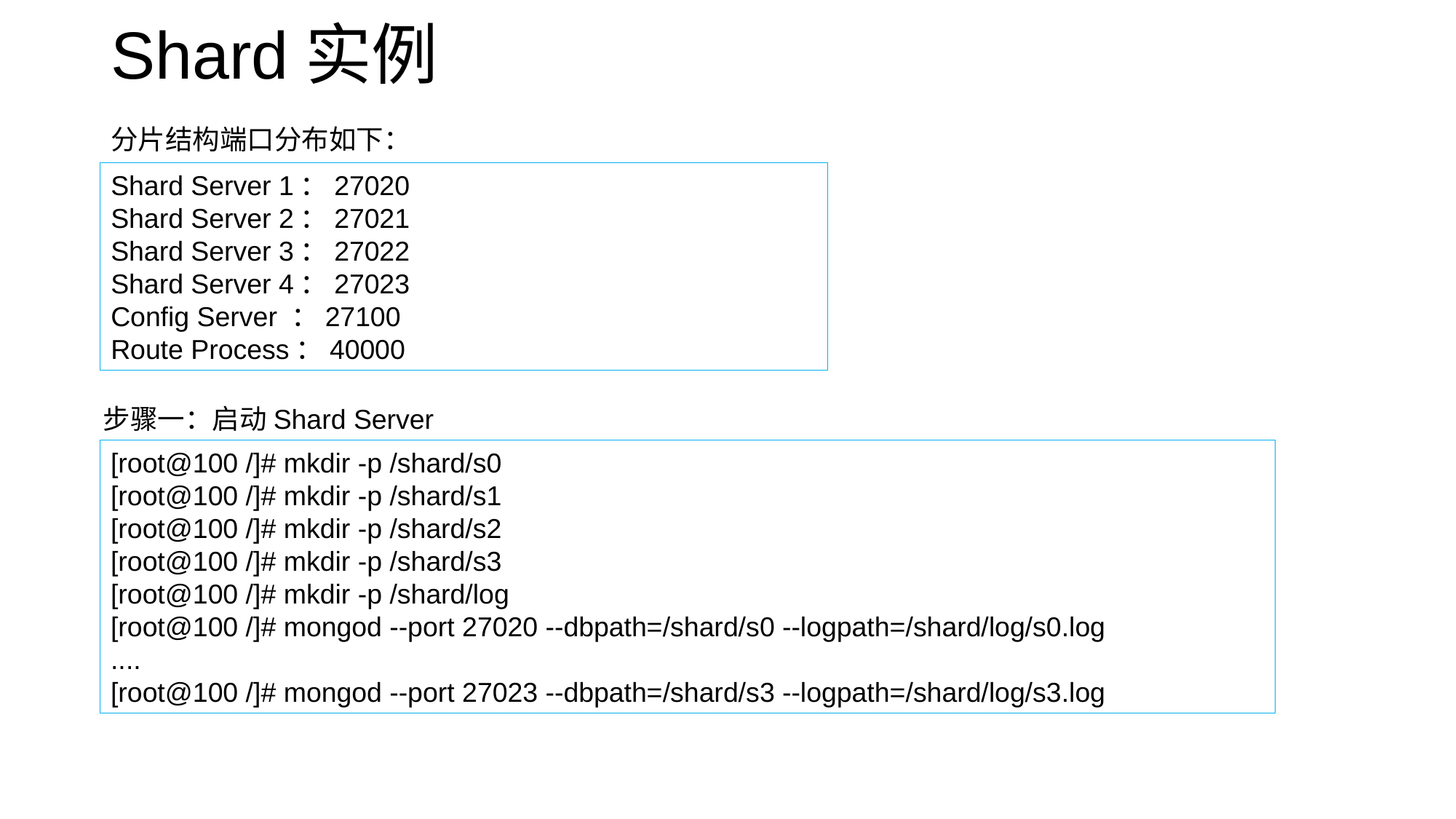

# Shard实例
分片结构端口分布如下：
Shard Server 1：27020
Shard Server 2：27021
Shard Server 3：27022
Shard Server 4：27023
Config Server ：27100
Route Process：40000
步骤一：启动Shard Server
[root@100 /]# mkdir -p /shard/s0
[root@100 /]# mkdir -p /shard/s1
[root@100 /]# mkdir -p /shard/s2
[root@100 /]# mkdir -p /shard/s3
[root@100 /]# mkdir -p /shard/log
[root@100 /]# mongod --port 27020 --dbpath=/shard/s0 --logpath=/shard/log/s0.log
....
[root@100 /]# mongod --port 27023 --dbpath=/shard/s3 --logpath=/shard/log/s3.log